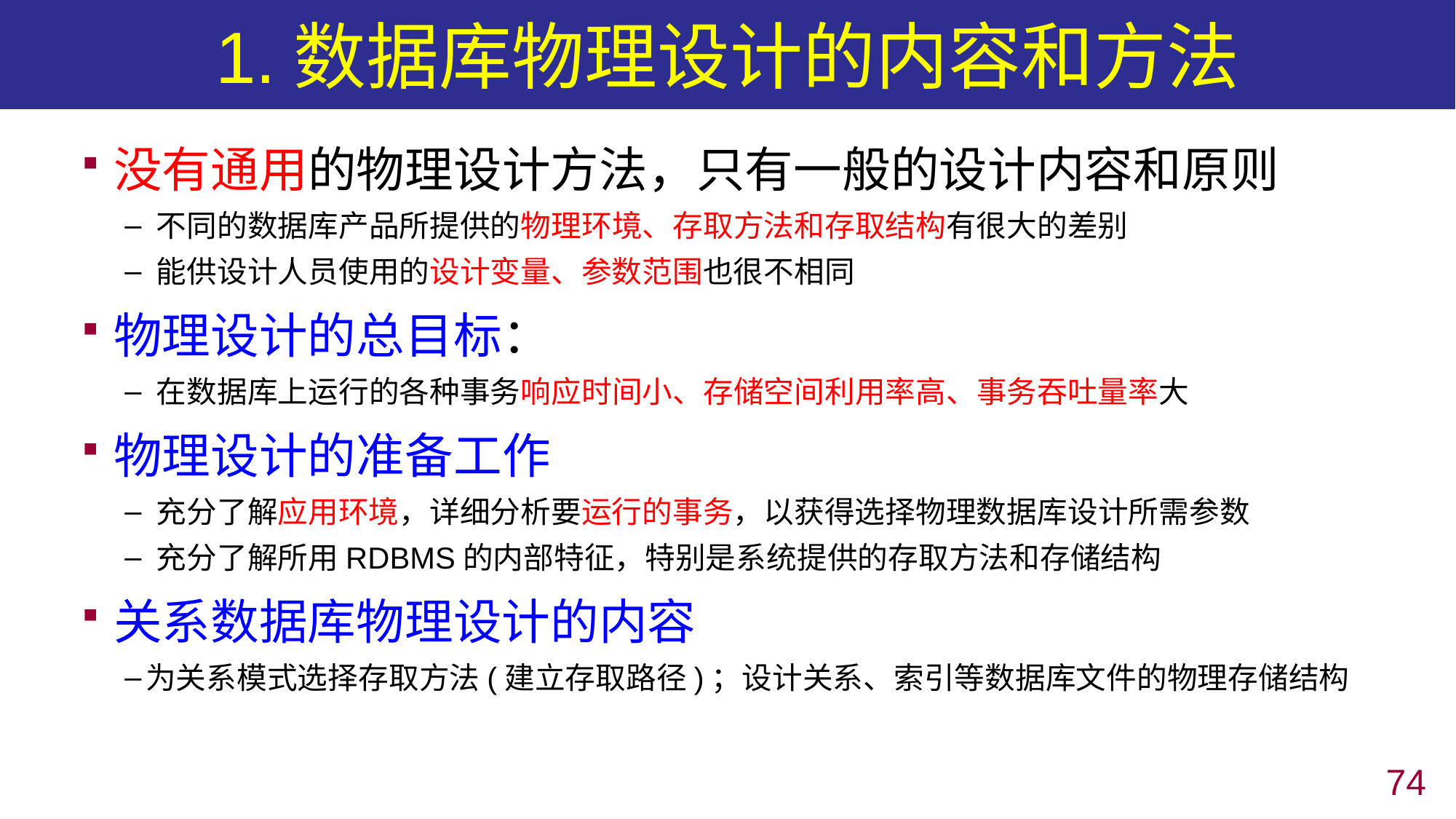

# 1.数据库物理设计的内容和方法
没有通用的物理设计方法，只有一般的设计内容和原则
不同的数据库产品所提供的物理环境、存取方法和存取结构有很大的差别
能供设计人员使用的设计变量、参数范围也很不相同
物理设计的总目标：
在数据库上运行的各种事务响应时间小、存储空间利用率高、事务吞吐量率大
物理设计的准备工作
充分了解应用环境，详细分析要运行的事务，以获得选择物理数据库设计所需参数
充分了解所用RDBMS的内部特征，特别是系统提供的存取方法和存储结构
关系数据库物理设计的内容
为关系模式选择存取方法(建立存取路径)；设计关系、索引等数据库文件的物理存储结构
74